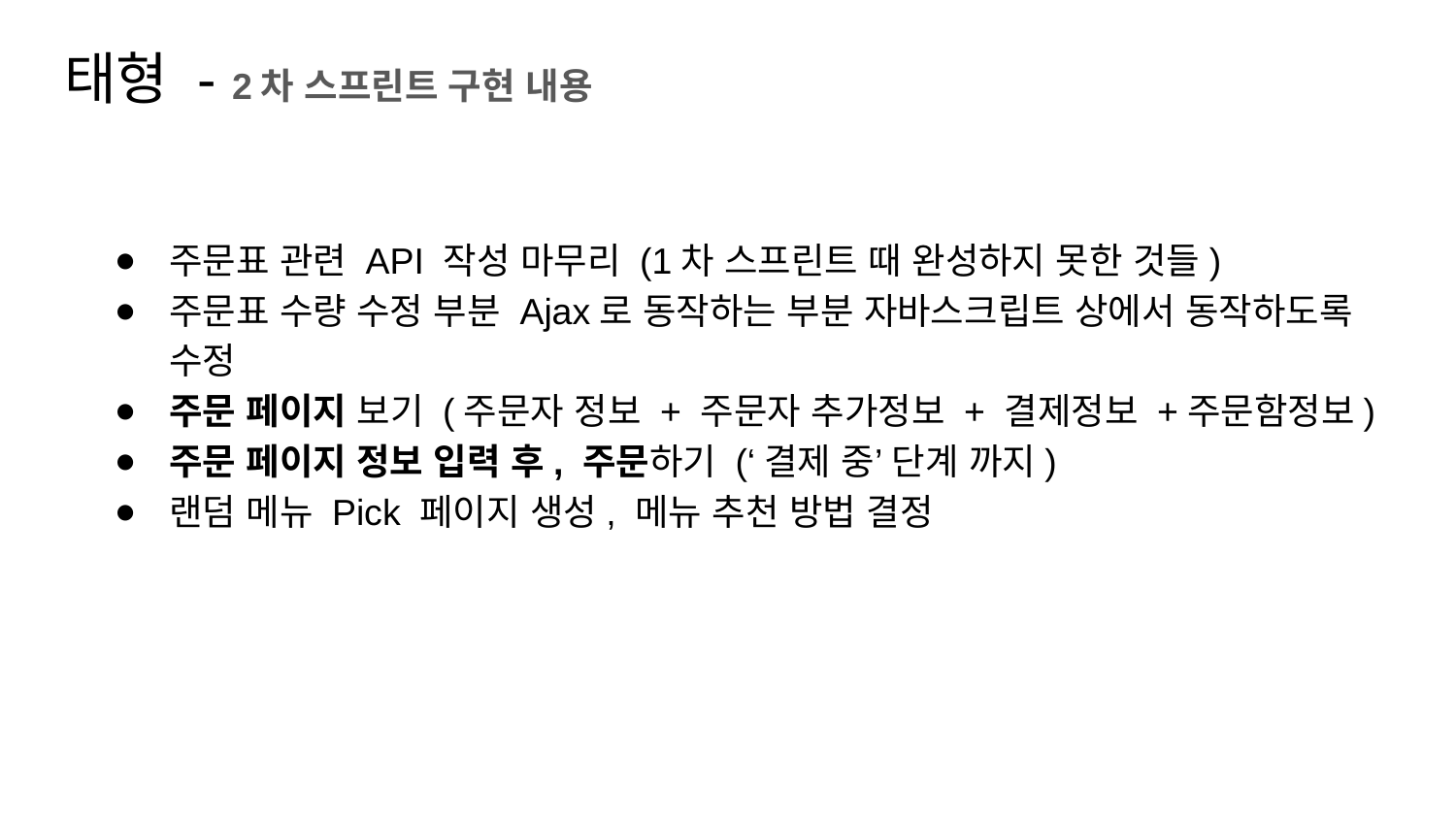

# 태형 - 2차 스프린트 구현 내용
주문표 관련 API 작성 마무리 (1차 스프린트 때 완성하지 못한 것들)
주문표 수량 수정 부분 Ajax로 동작하는 부분 자바스크립트 상에서 동작하도록 수정
주문 페이지 보기 (주문자 정보 + 주문자 추가정보 + 결제정보 +주문함정보)
주문 페이지 정보 입력 후, 주문하기 (‘결제 중’ 단계 까지)
랜덤 메뉴 Pick 페이지 생성, 메뉴 추천 방법 결정